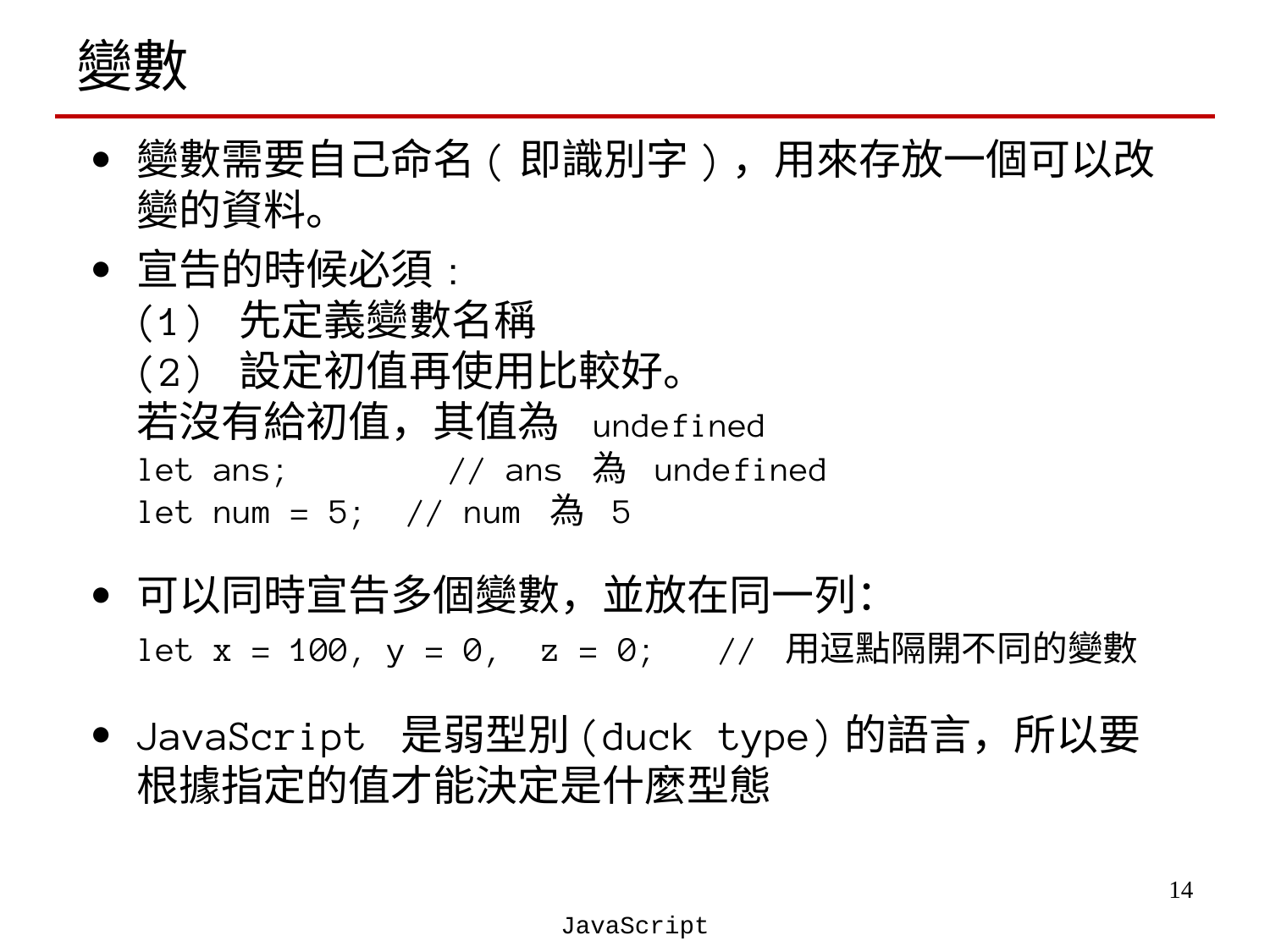

# 變數
變數需要自己命名(即識別字)，用來存放一個可以改變的資料。
宣告的時候必須:
(1) 先定義變數名稱
(2) 設定初值再使用比較好。
若沒有給初值，其值為 undefined
let ans;	   // ans 為 undefined
let num = 5;  // num 為 5
可以同時宣告多個變數，並放在同一列：
let x = 100, y = 0,  z = 0;   // 用逗點隔開不同的變數
JavaScript 是弱型別(duck type)的語言，所以要根據指定的值才能決定是什麼型態
14
JavaScript